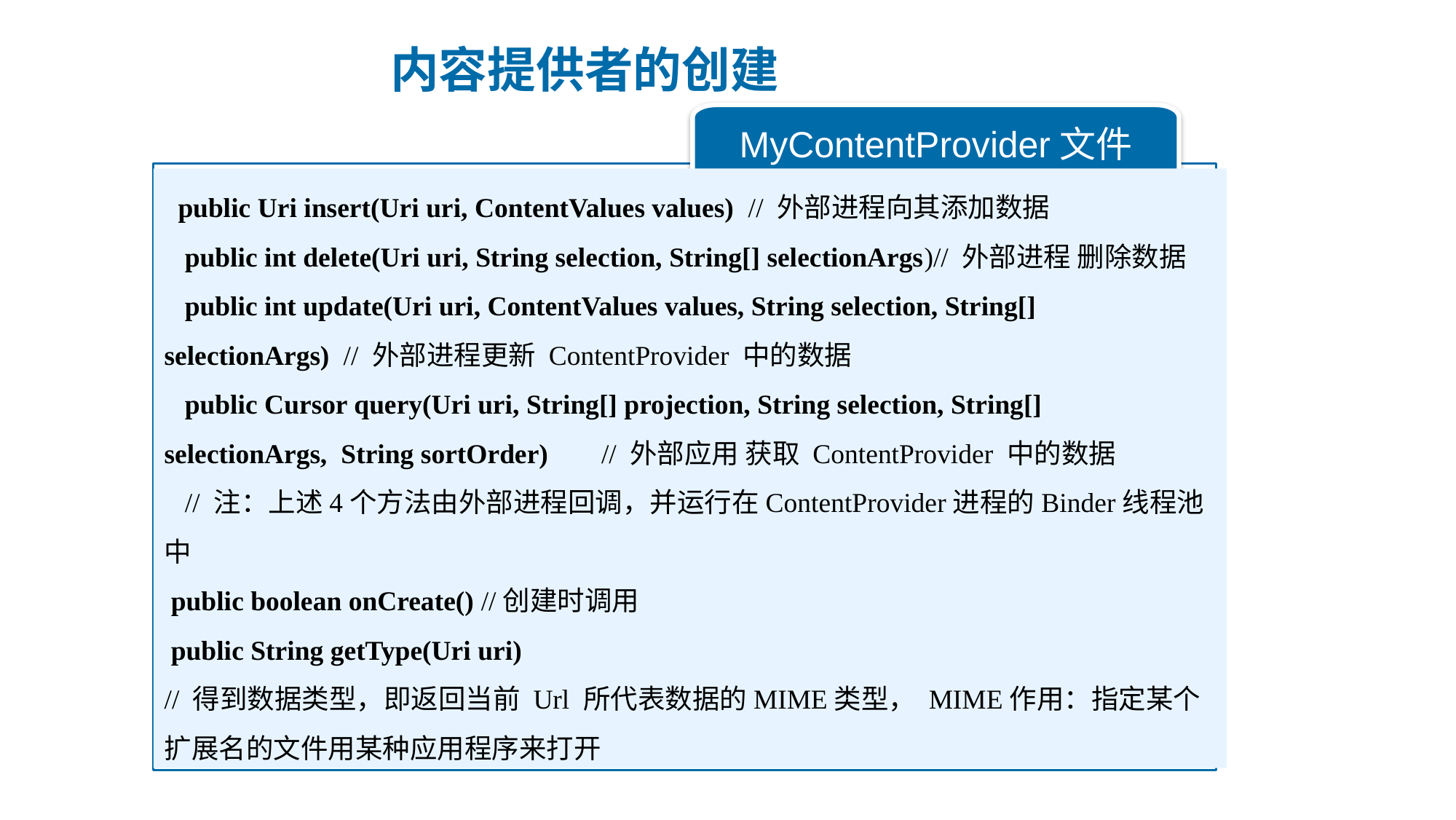

内容提供者的创建
MyContentProvider文件

  public Uri insert(Uri uri, ContentValues values)  // 外部进程向其添加数据
   public int delete(Uri uri, String selection, String[] selectionArgs)// 外部进程 删除数据
   public int update(Uri uri, ContentValues values, String selection, String[] selectionArgs)  // 外部进程更新 ContentProvider 中的数据
   public Cursor query(Uri uri, String[] projection, String selection, String[] selectionArgs,  String sortOrder)　  // 外部应用 获取 ContentProvider 中的数据
   // 注：上述4个方法由外部进程回调，并运行在ContentProvider进程的Binder线程池中
 public boolean onCreate() //创建时调用
 public String getType(Uri uri)
// 得到数据类型，即返回当前 Url 所代表数据的MIME类型， MIME作用：指定某个扩展名的文件用某种应用程序来打开